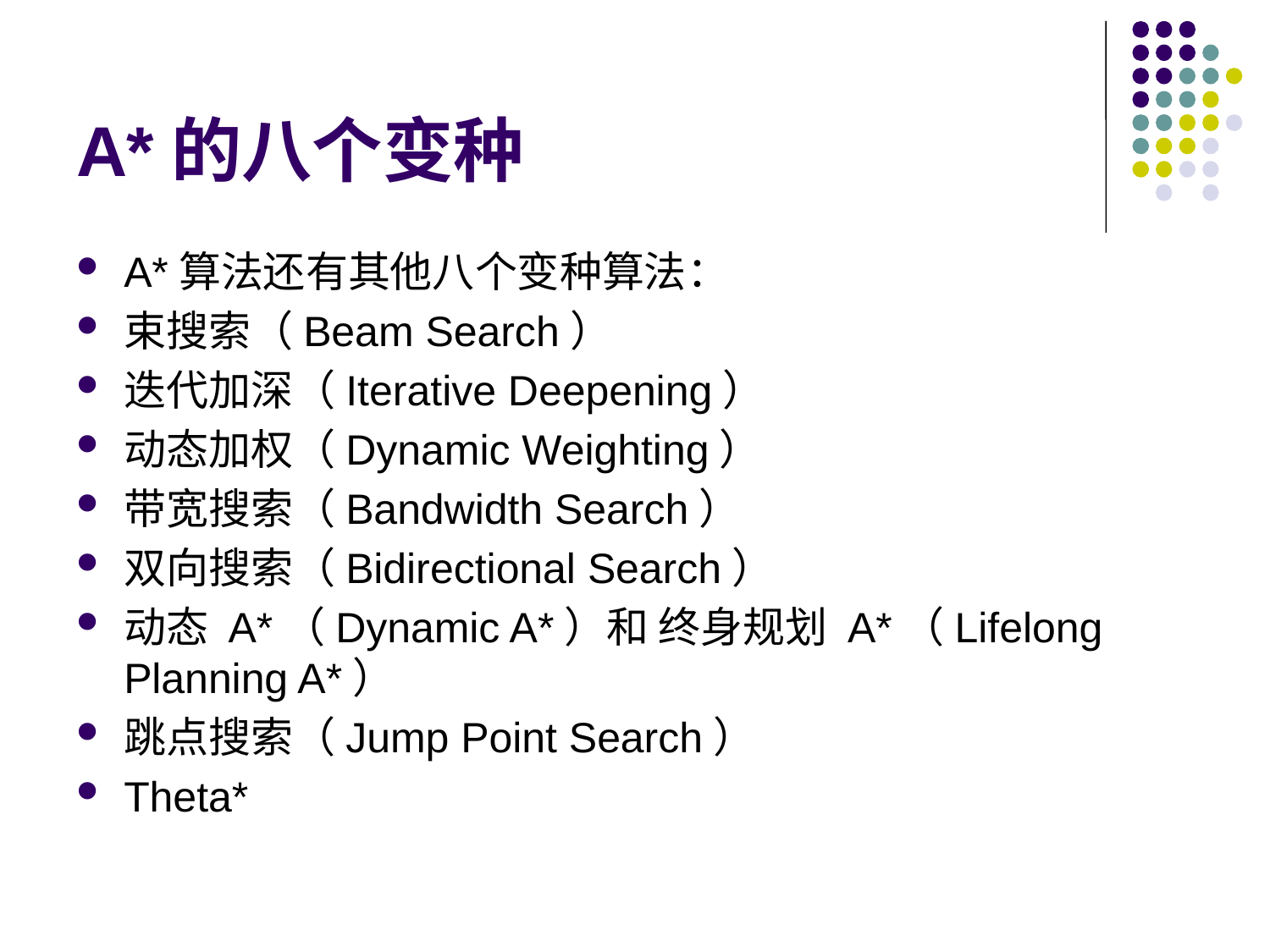

# A*的八个变种
A*算法还有其他八个变种算法：
束搜索（Beam Search）
迭代加深（Iterative Deepening）
动态加权（Dynamic Weighting）
带宽搜索（Bandwidth Search）
双向搜索（Bidirectional Search）
动态 A*（Dynamic A*）和 终身规划 A*（Lifelong Planning A*）
跳点搜索（Jump Point Search）
Theta*